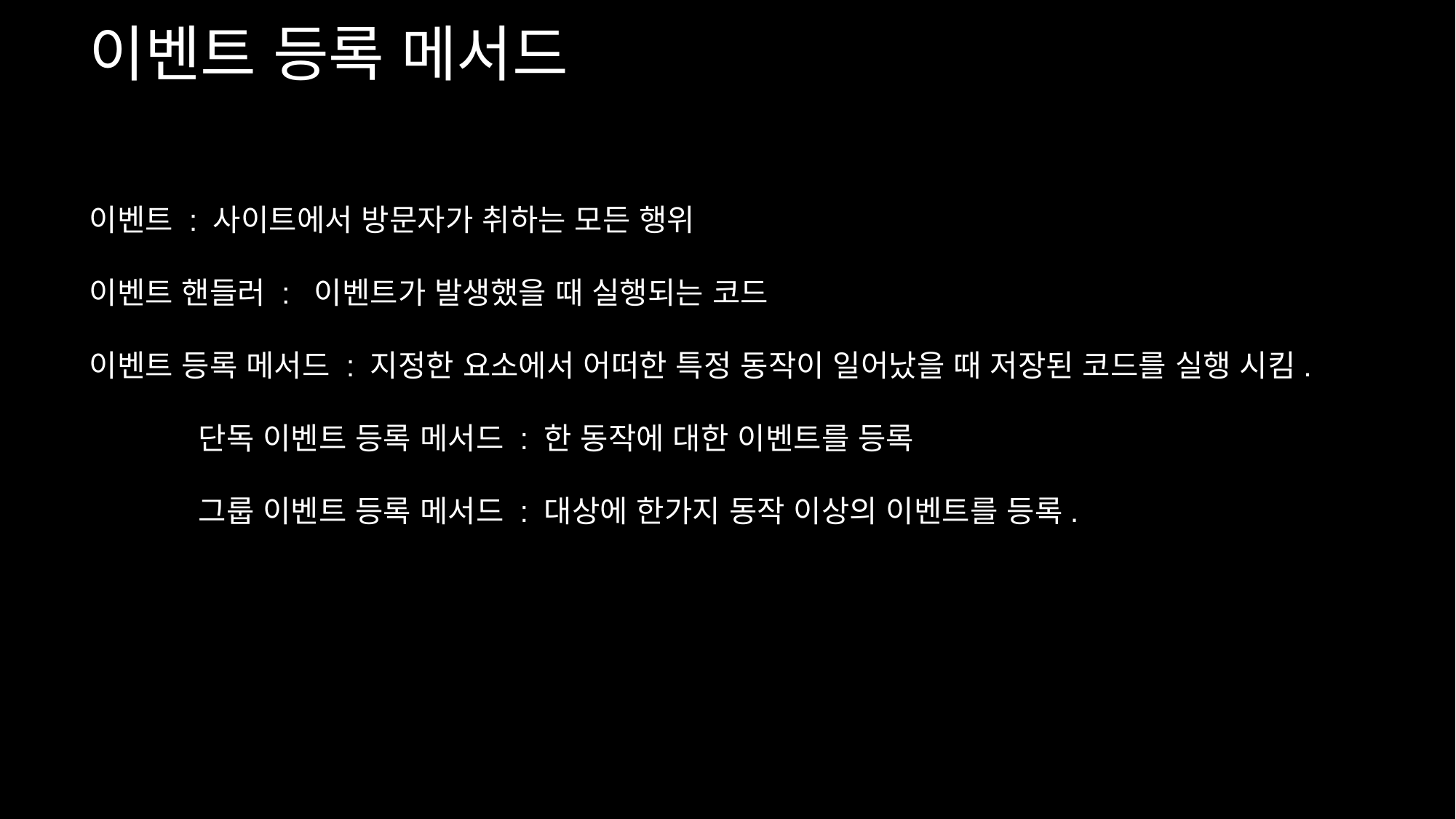

이벤트 등록 메서드
이벤트 : 사이트에서 방문자가 취하는 모든 행위
이벤트 핸들러 :  이벤트가 발생했을 때 실행되는 코드
이벤트 등록 메서드 : 지정한 요소에서 어떠한 특정 동작이 일어났을 때 저장된 코드를 실행 시킴.
	단독 이벤트 등록 메서드 : 한 동작에 대한 이벤트를 등록
	그룹 이벤트 등록 메서드 : 대상에 한가지 동작 이상의 이벤트를 등록.